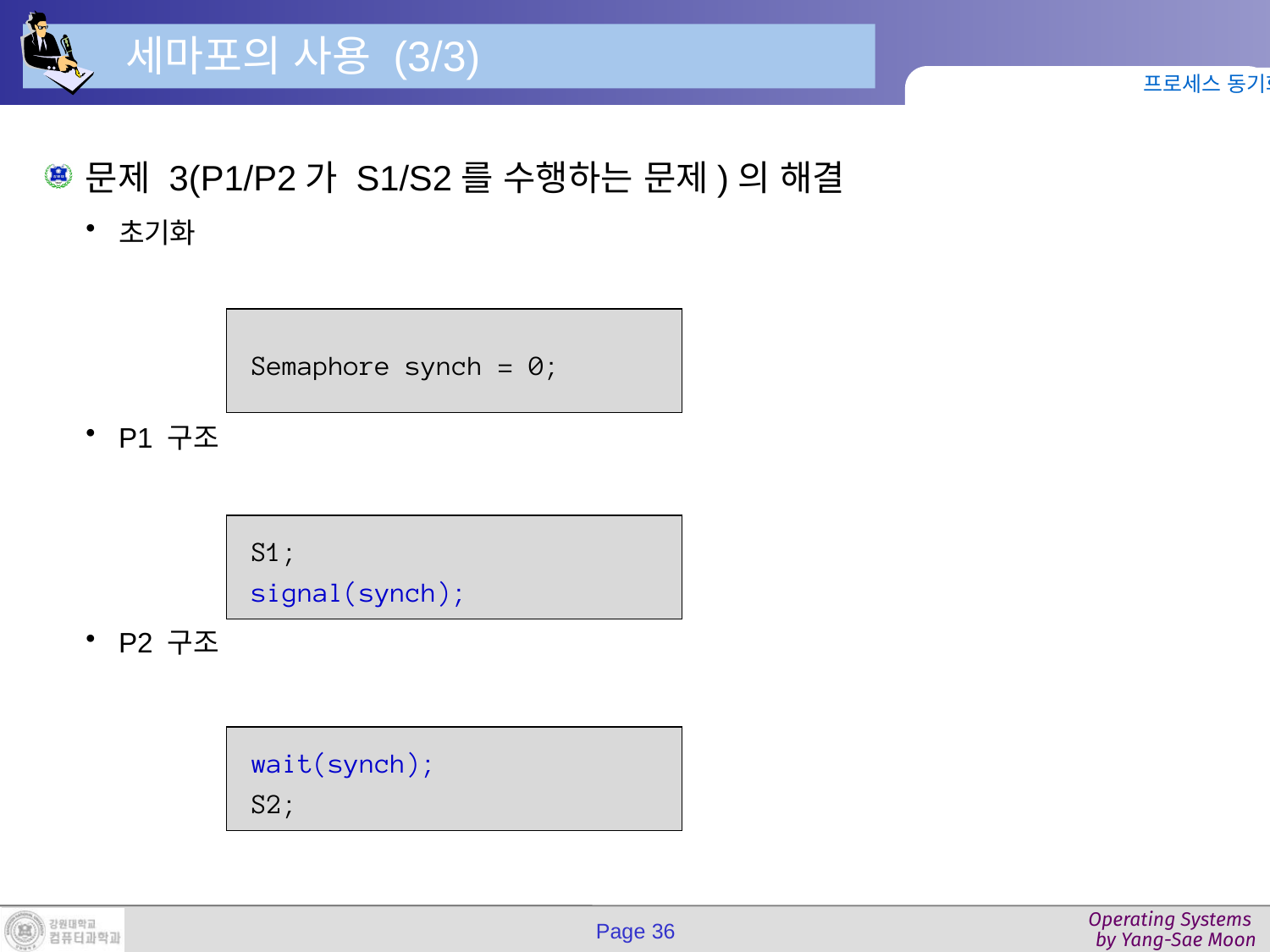

세마포의 사용 (3/3)
프로세스 동기화
문제 3(P1/P2가 S1/S2를 수행하는 문제)의 해결
초기화

P1 구조

P2 구조
Semaphore synch = 0;
S1;
signal(synch);
wait(synch);
S2;
Page 36